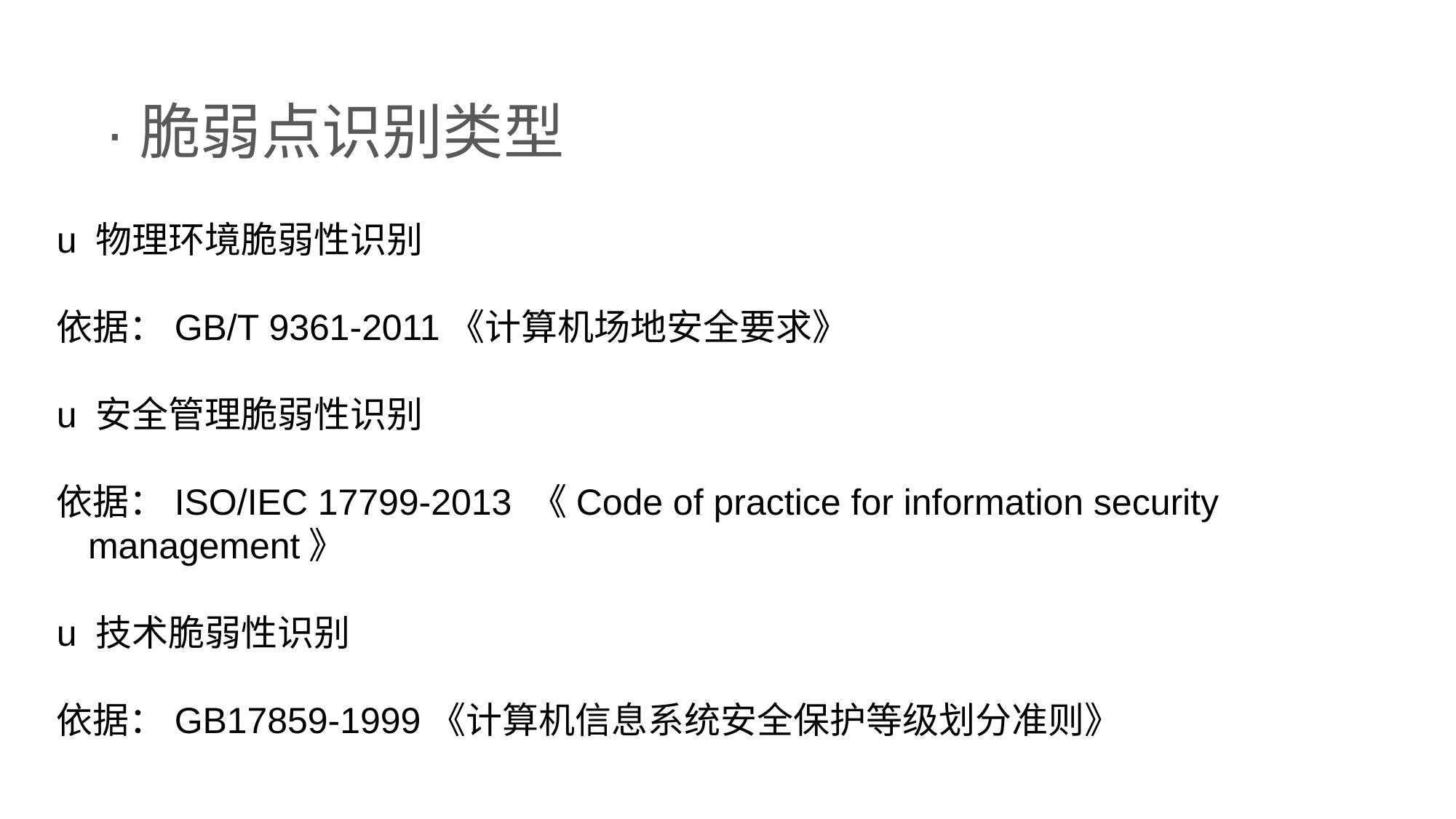

# ·脆弱点识别类型
u 物理环境脆弱性识别依据：GB/T 9361-2011《计算机场地安全要求》

u 安全管理脆弱性识别依据：ISO/IEC 17799-2013 《Code of practice for information security management》

u 技术脆弱性识别
依据：GB17859-1999《计算机信息系统安全保护等级划分准则》